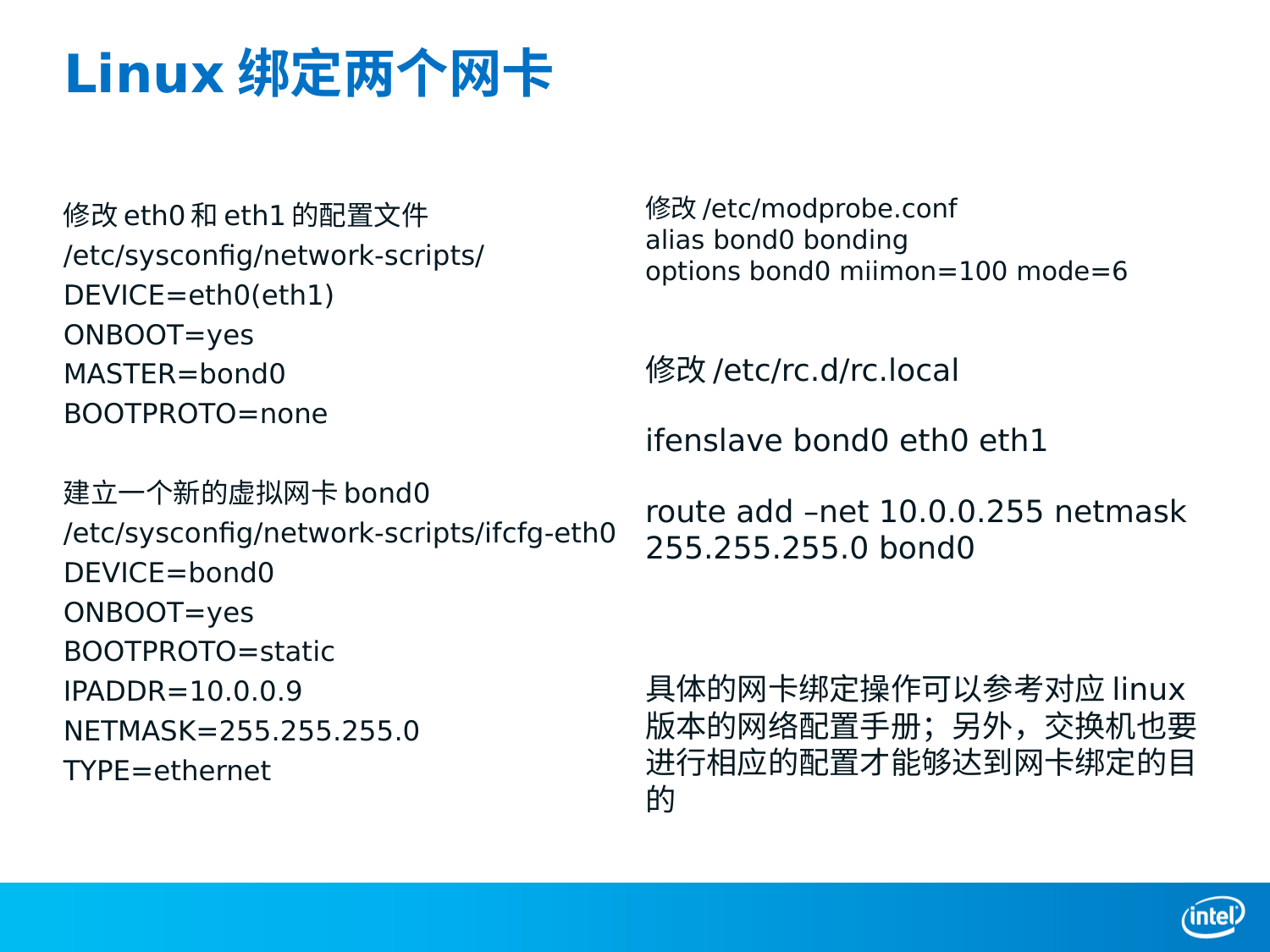

# Linux绑定两个网卡
修改eth0和eth1的配置文件
/etc/sysconfig/network-scripts/
DEVICE=eth0(eth1)
ONBOOT=yes
MASTER=bond0
BOOTPROTO=none

建立一个新的虚拟网卡bond0
/etc/sysconfig/network-scripts/ifcfg-eth0
DEVICE=bond0
ONBOOT=yes
BOOTPROTO=static
IPADDR=10.0.0.9
NETMASK=255.255.255.0
TYPE=ethernet

修改/etc/modprobe.conf
alias bond0 bonding
options bond0 miimon=100 mode=6

修改/etc/rc.d/rc.local
ifenslave bond0 eth0 eth1
route add –net 10.0.0.255 netmask 255.255.255.0 bond0

具体的网卡绑定操作可以参考对应linux版本的网络配置手册；另外，交换机也要进行相应的配置才能够达到网卡绑定的目的